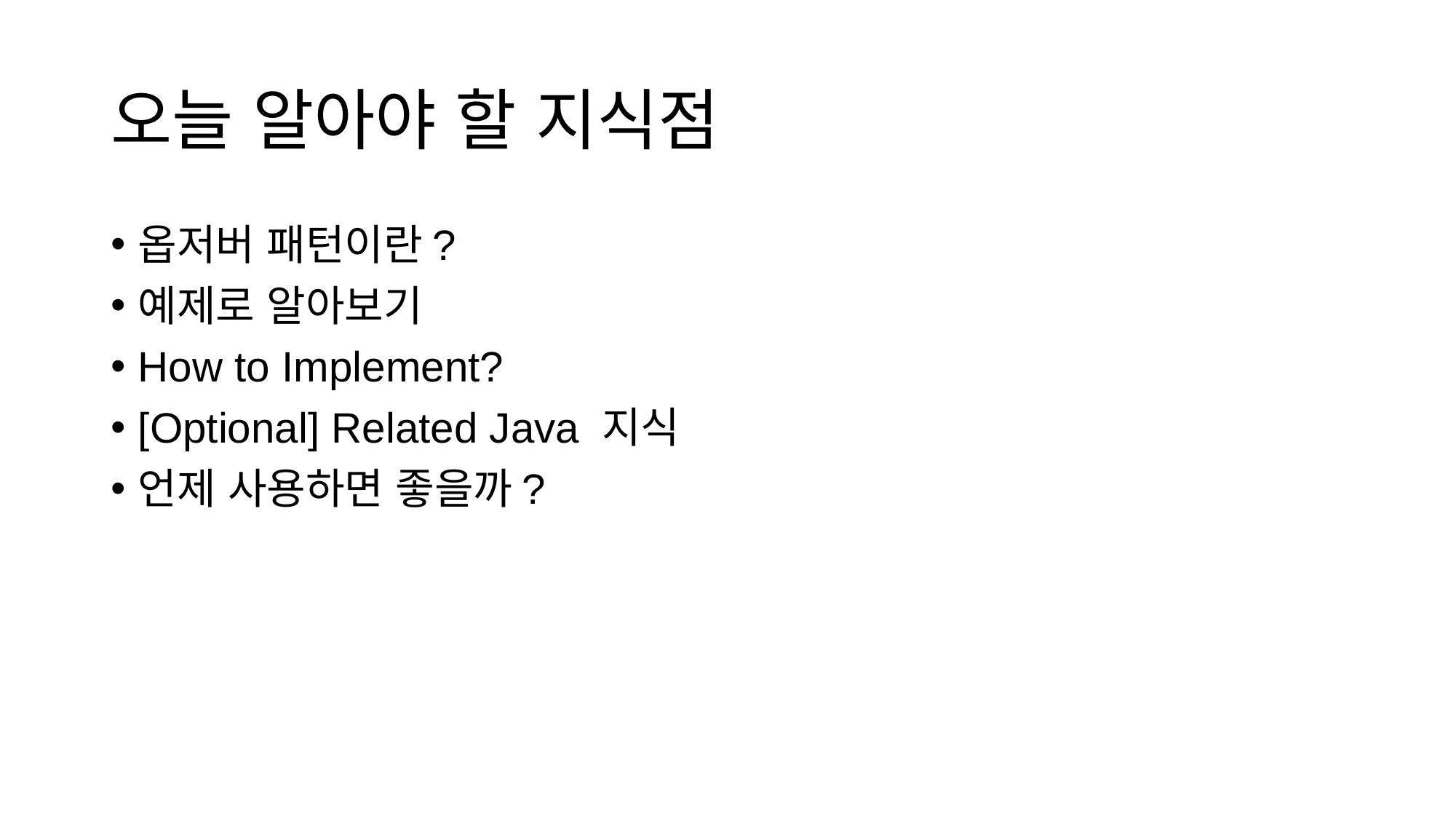

# 오늘 알아야 할 지식점
옵저버 패턴이란?
예제로 알아보기
How to Implement?
[Optional] Related Java 지식
언제 사용하면 좋을까?